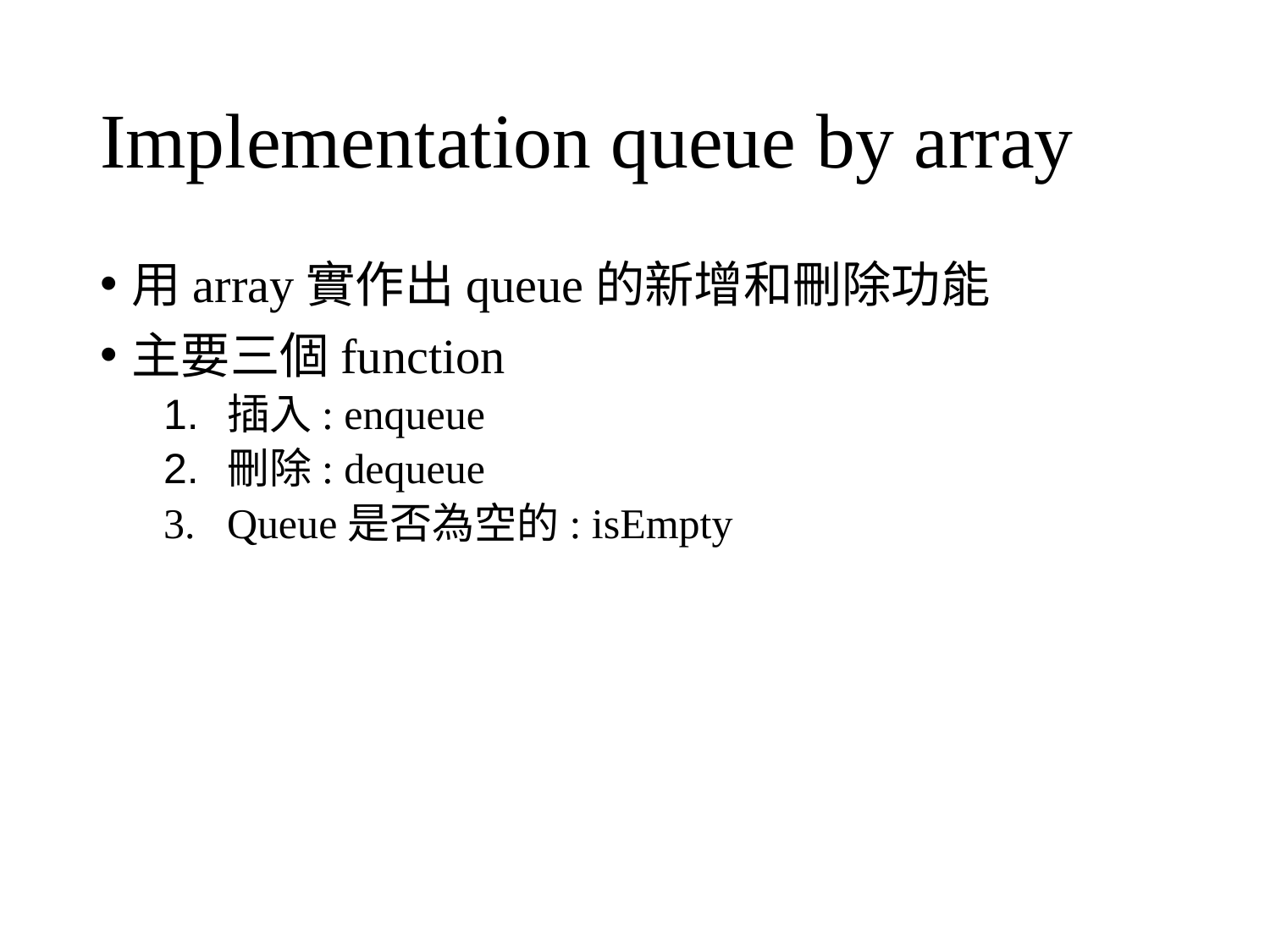

# Implementation queue by array
用array實作出queue的新增和刪除功能
主要三個function
插入: enqueue
刪除: dequeue
Queue是否為空的: isEmpty